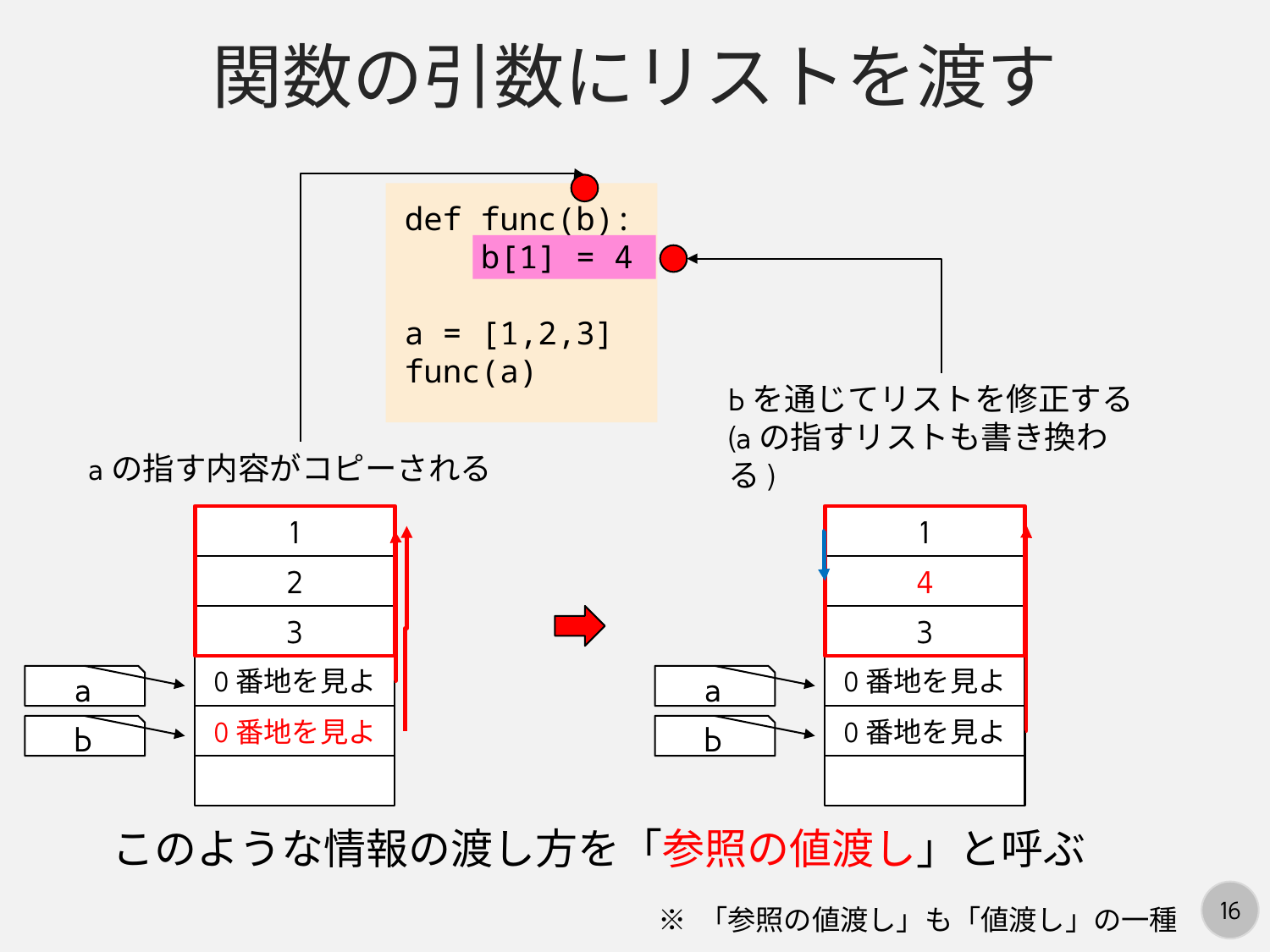

関数の引数にリストを渡す

def func(b):
    b[1] = 4
a = [1,2,3]
func(a)

bを通じてリストを修正する
(aの指すリストも書き換わる)
aの指す内容がコピーされる
1

1

2
4
3

3
0番地を見よ
0番地を見よ
a
a
0番地を見よ
0番地を見よ
b
b

このような情報の渡し方を「参照の値渡し」と呼ぶ
※ 「参照の値渡し」も「値渡し」の一種